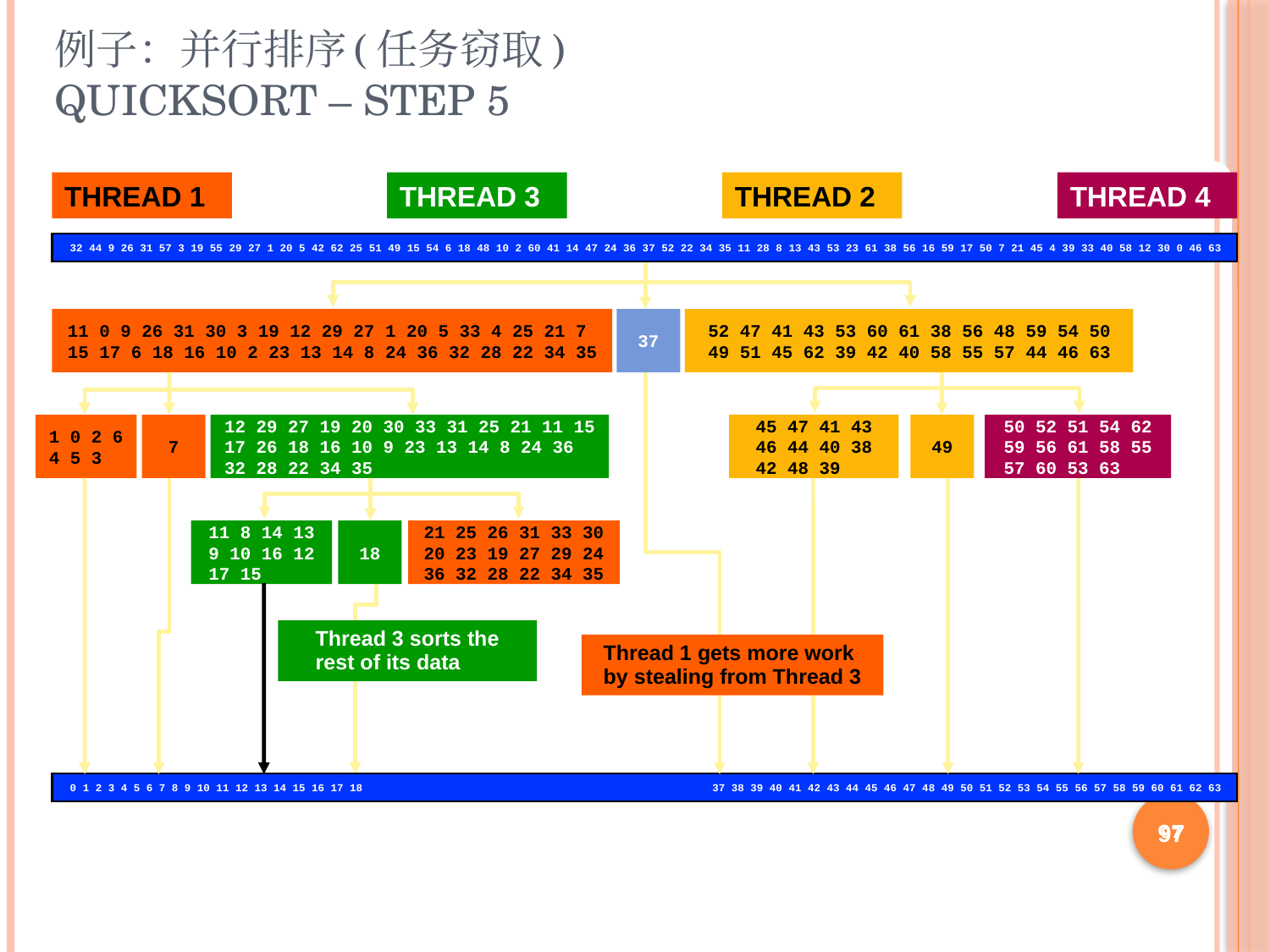

# 例子：并行排序(任务窃取) Quicksort – Step 5
97

THREAD 1
THREAD 3
THREAD 2
THREAD 4
32 44 9 26 31 57 3 19 55 29 27 1 20 5 42 62 25 51 49 15 54 6 18 48 10 2 60 41 14 47 24 36 37 52 22 34 35 11 28 8 13 43 53 23 61 38 56 16 59 17 50 7 21 45 4 39 33 40 58 12 30 0 46 63

11 0 9 26 31 30 3 19 12 29 27 1 20 5 33 4 25 21 7 15 17 6 18 16 10 2 23 13 14 8 24 36 32 28 22 34 35
37
52 47 41 43 53 60 61 38 56 48 59 54 50 49 51 45 62 39 42 40 58 55 57 44 46 63

1 0 2 6 4 5 3
7
12 29 27 19 20 30 33 31 25 21 11 15 17 26 18 16 10 9 23 13 14 8 24 36 32 28 22 34 35
45 47 41 43 46 44 40 38 42 48 39
49
50 52 51 54 62 59 56 61 58 55 57 60 53 63

11 8 14 13 9 10 16 12 17 15
18
21 25 26 31 33 30 20 23 19 27 29 24 36 32 28 22 34 35

Thread 1 gets more work by stealing from Thread 3
Thread 3 sorts the
rest of its data
0 1 2 3 4 5 6 7 8 9 10 11 12 13 14 15 16 17 18                                                       37 38 39 40 41 42 43 44 45 46 47 48 49 50 51 52 53 54 55 56 57 58 59 60 61 62 63
97